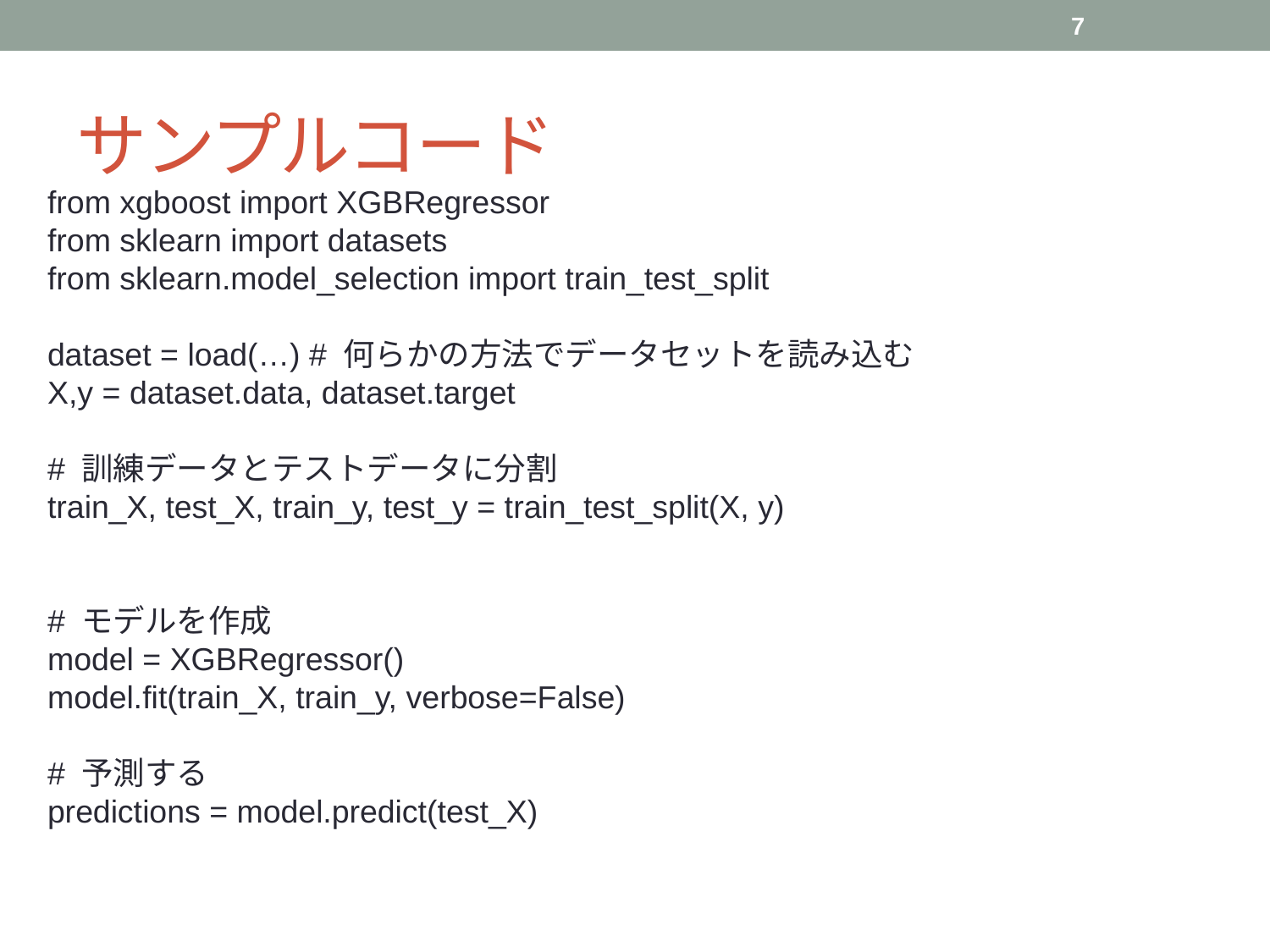

7
# サンプルコード
from xgboost import XGBRegressor
from sklearn import datasets
from sklearn.model_selection import train_test_split

dataset = load(…) # 何らかの方法でデータセットを読み込む
X,y = dataset.data, dataset.target

# 訓練データとテストデータに分割
train_X, test_X, train_y, test_y = train_test_split(X, y)

# モデルを作成
model = XGBRegressor()
model.fit(train_X, train_y, verbose=False)

# 予測する
predictions = model.predict(test_X)